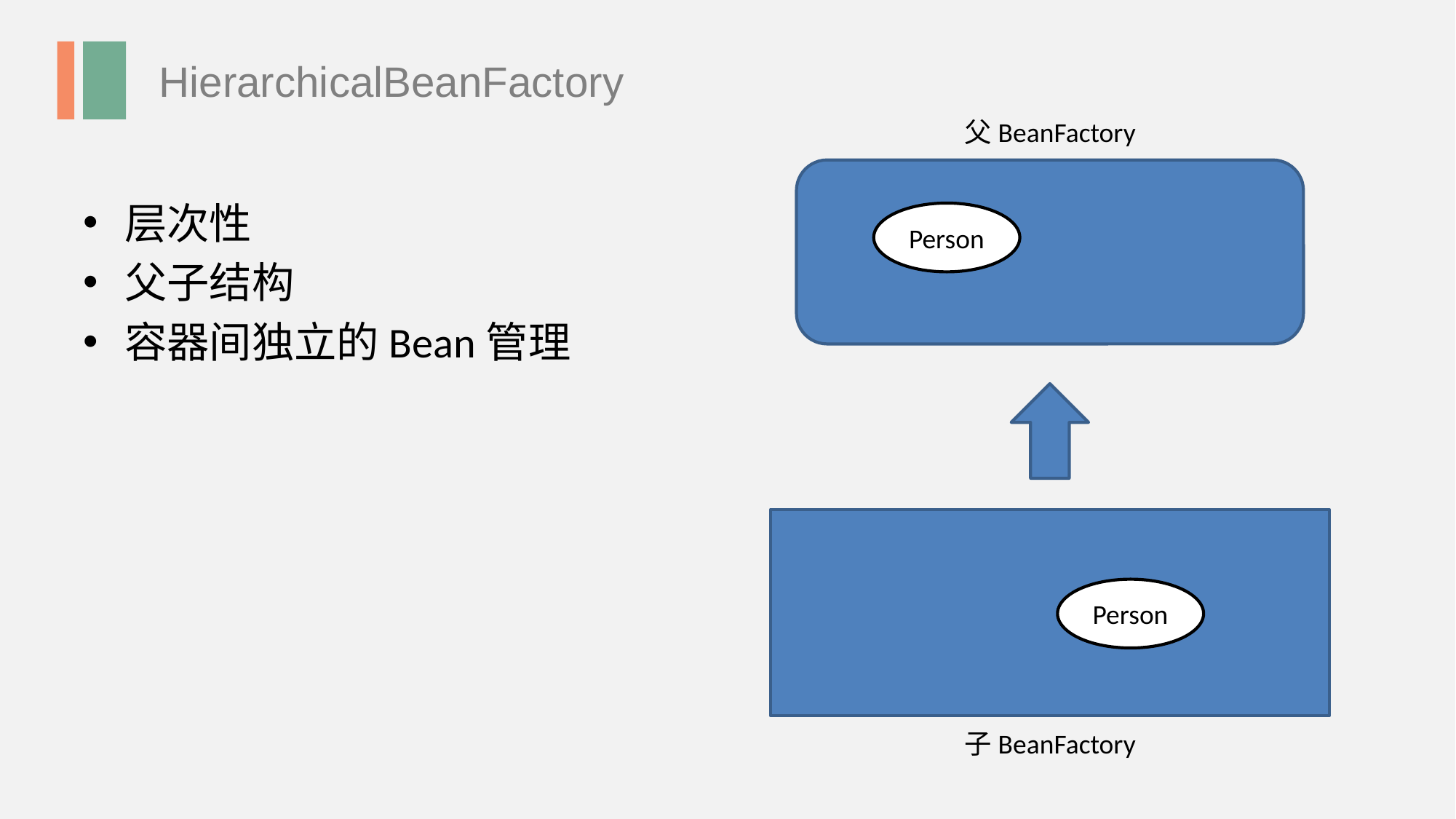

HierarchicalBeanFactory
父BeanFactory

层次性
父子结构
容器间独立的Bean管理
Person

Person
子BeanFactory